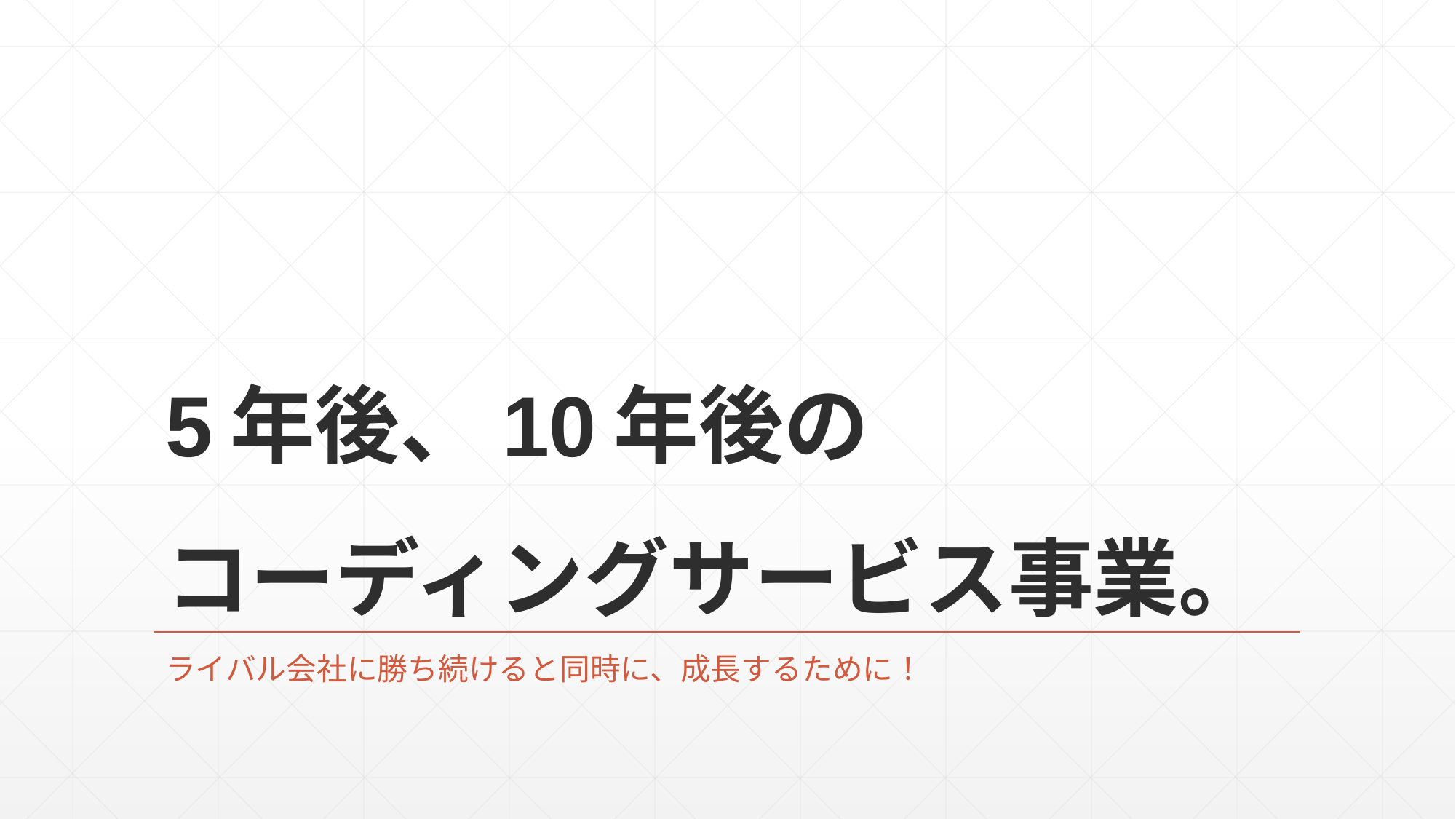

# 5年後、10年後の コーディングサービス事業。
ライバル会社に勝ち続けると同時に、成長するために！